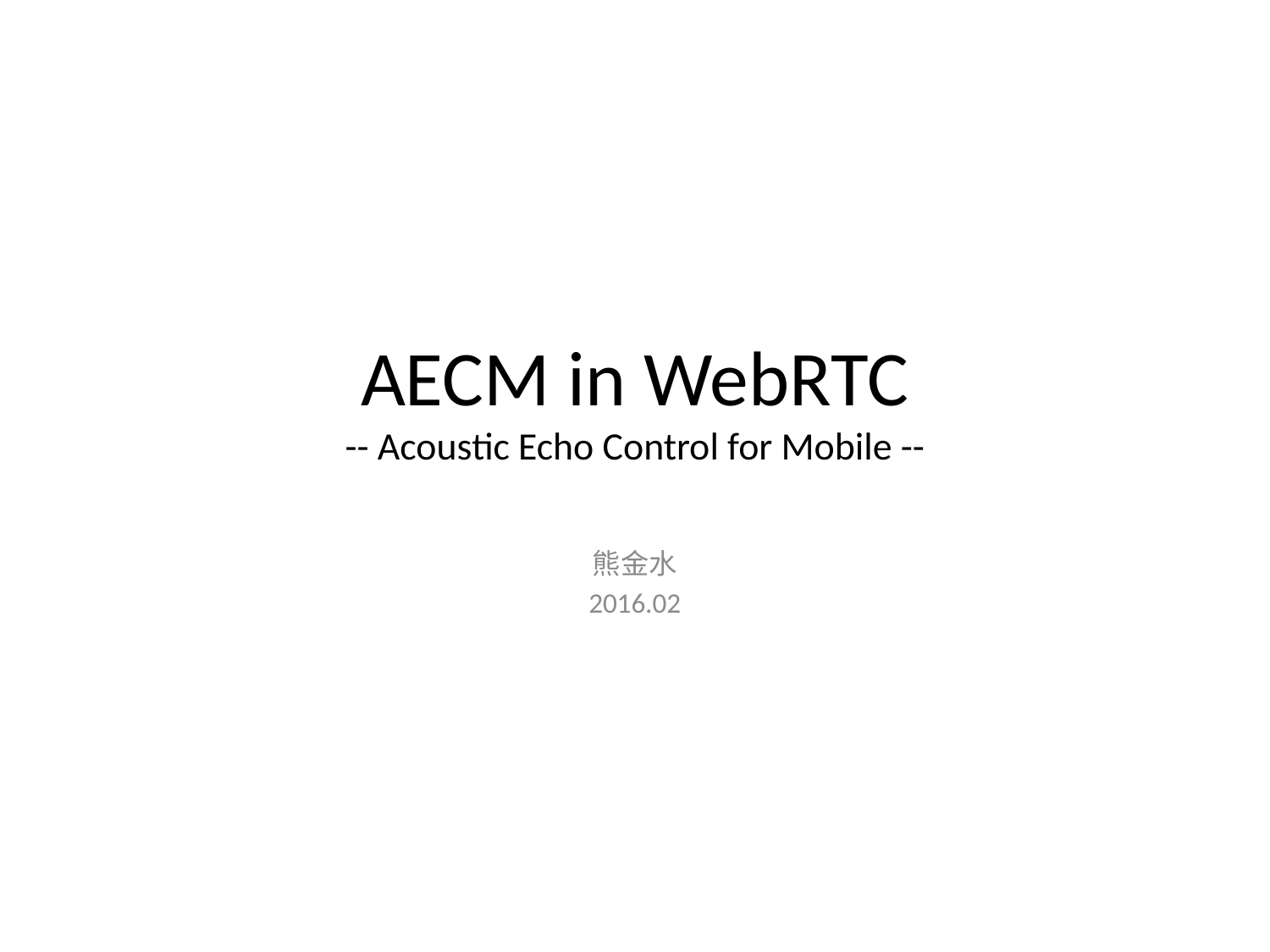

# AECM in WebRTC -- Acoustic Echo Control for Mobile --
熊金水
2016.02